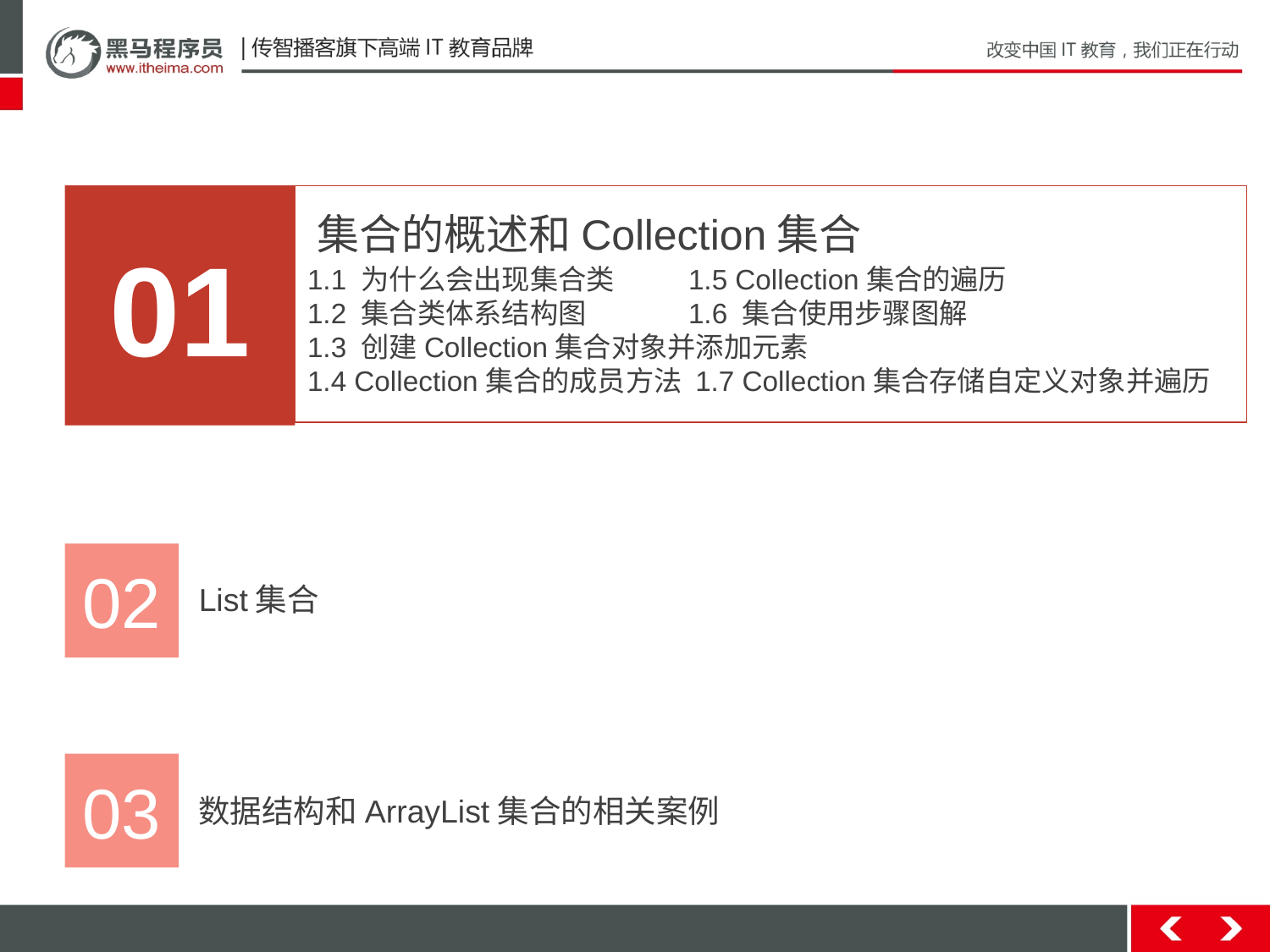

01
集合的概述和Collection集合

1.1 为什么会出现集合类	1.5 Collection集合的遍历
1.2 集合类体系结构图	1.6 集合使用步骤图解
1.3 创建Collection集合对象并添加元素
1.4 Collection集合的成员方法 1.7 Collection集合存储自定义对象并遍历
02
 List集合
03
  数据结构和ArrayList集合的相关案例